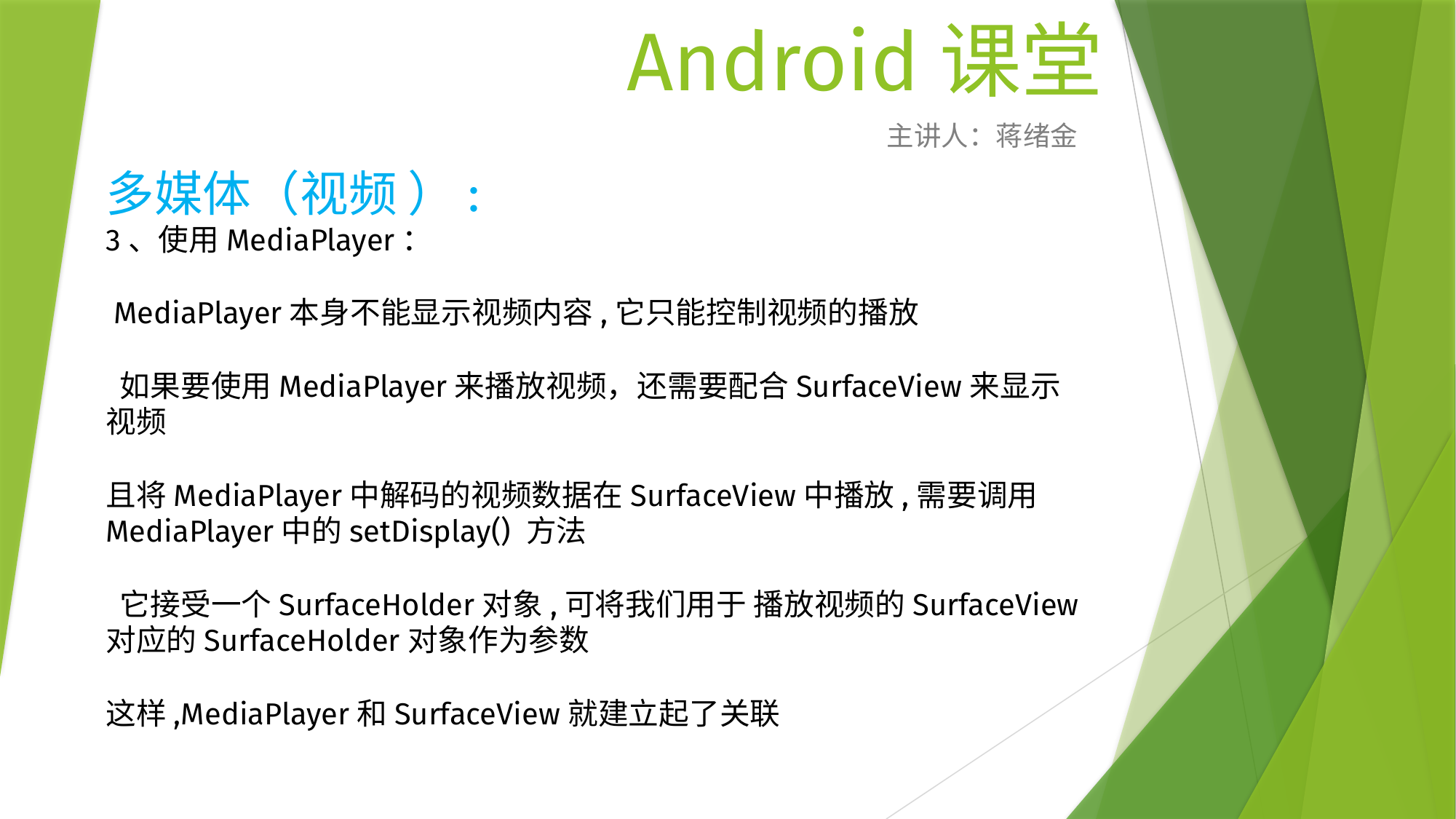

# Android课堂
主讲人：蒋绪金
多媒体（视频 ）:
3、使用MediaPlayer：

 MediaPlayer本身不能显示视频内容,它只能控制视频的播放

 如果要使用MediaPlayer来播放视频，还需要配合SurfaceView来显示视频

且将MediaPlayer中解码的视频数据在SurfaceView中播放,需要调用MediaPlayer中的setDisplay() 方法

 它接受一个SurfaceHolder对象,可将我们用于 播放视频的SurfaceView对应的SurfaceHolder对象作为参数

这样,MediaPlayer和SurfaceView就建立起了关联